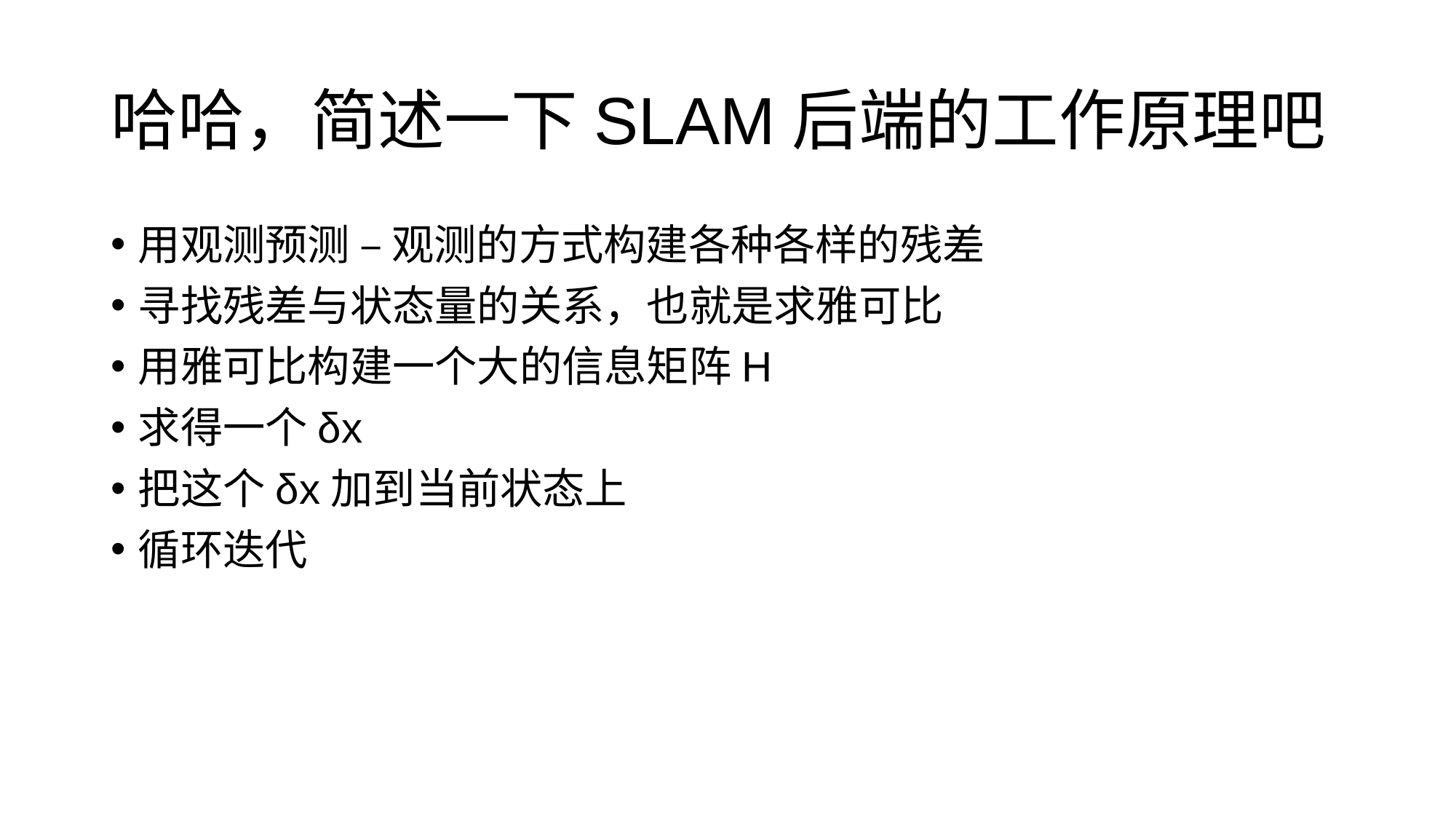

# 哈哈，简述一下SLAM后端的工作原理吧
用观测预测 – 观测的方式构建各种各样的残差
寻找残差与状态量的关系，也就是求雅可比
用雅可比构建一个大的信息矩阵H
求得一个δx
把这个δx加到当前状态上
循环迭代